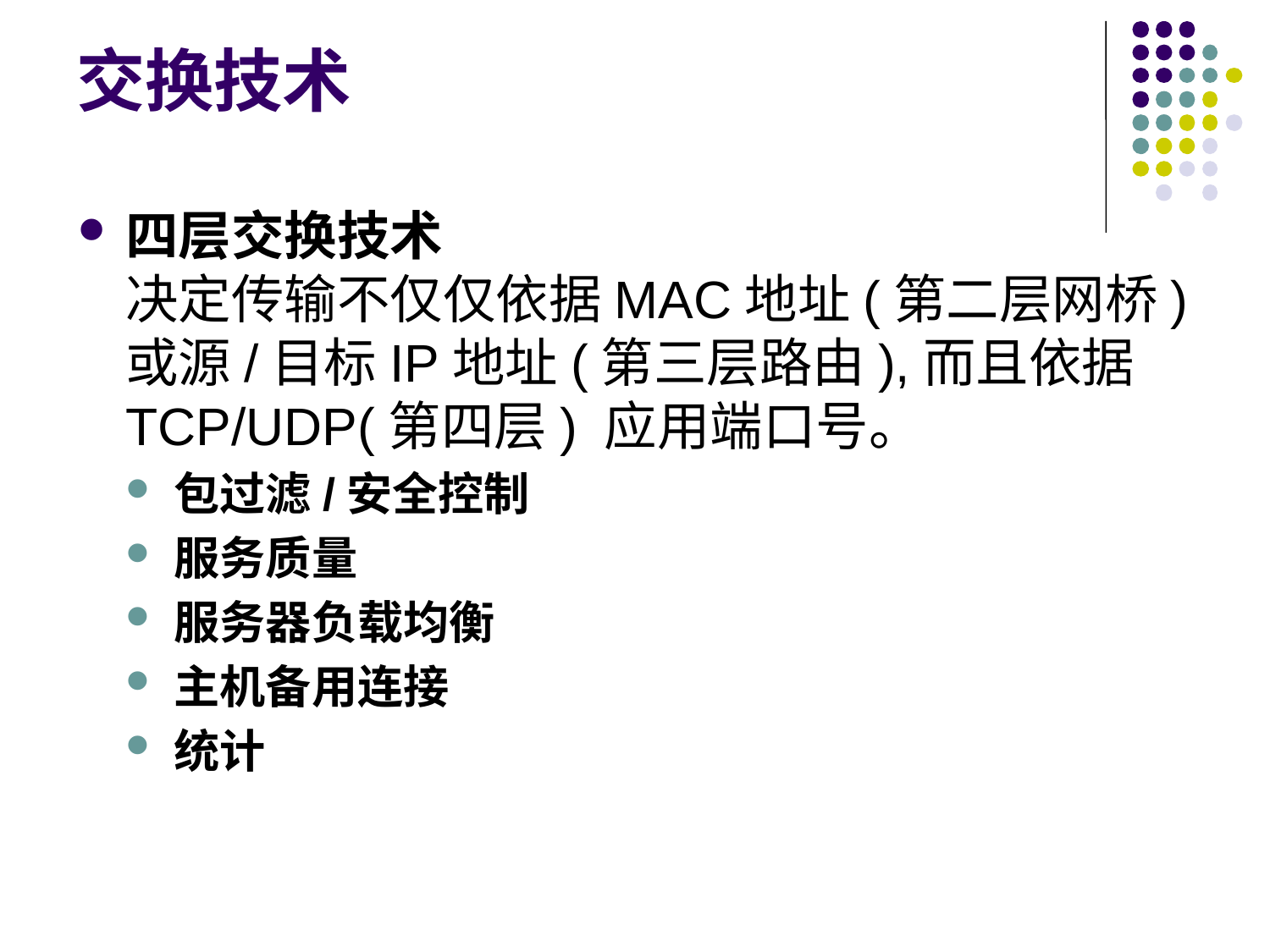

# 交换技术
四层交换技术
决定传输不仅仅依据MAC地址(第二层网桥)或源/目标IP地址(第三层路由),而且依据TCP/UDP(第四层) 应用端口号。
包过滤/安全控制
服务质量
服务器负载均衡
主机备用连接
统计